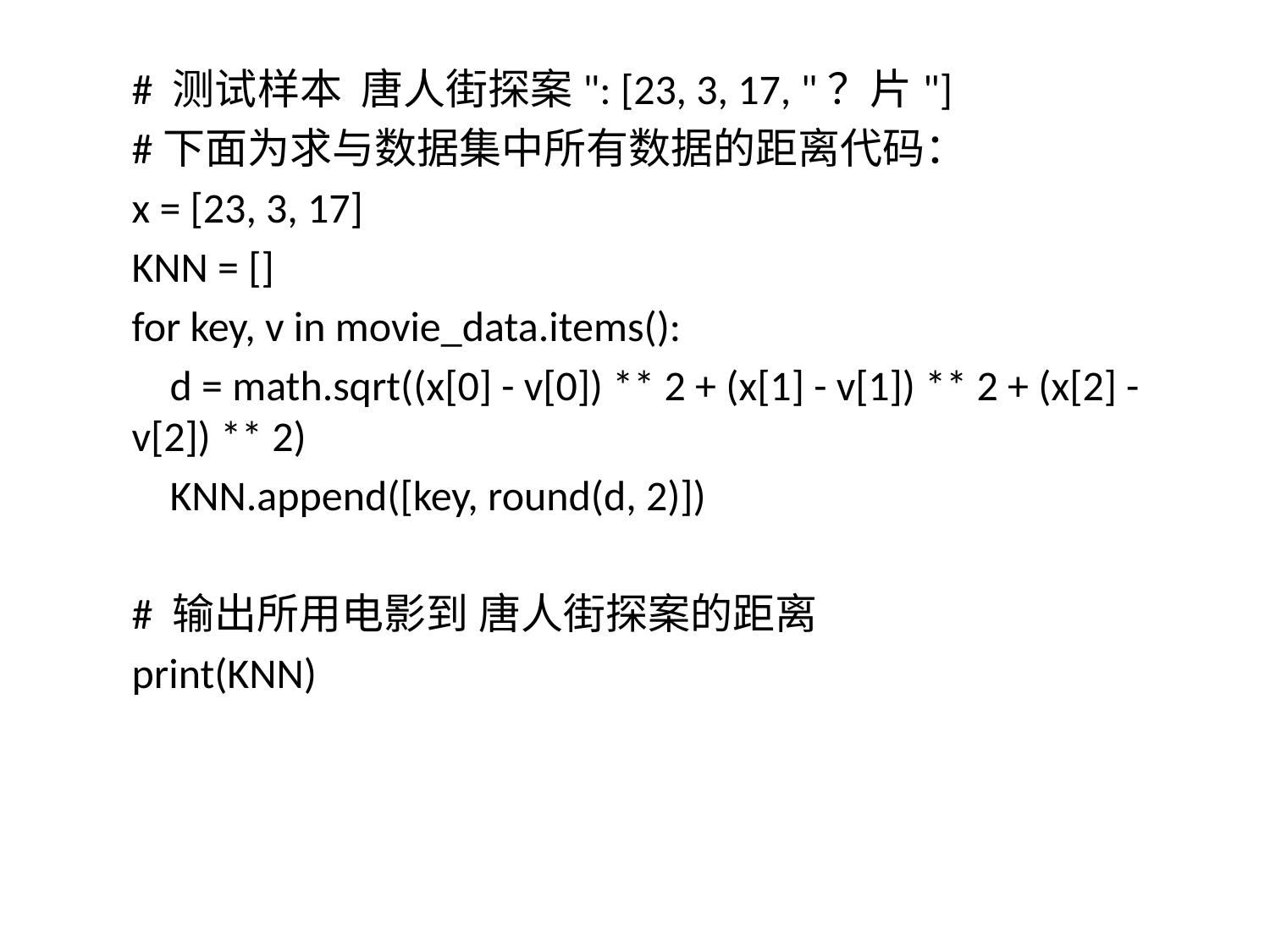

# 测试样本  唐人街探案": [23, 3, 17, "？片"]
#下面为求与数据集中所有数据的距离代码：
x = [23, 3, 17]
KNN = []
for key, v in movie_data.items():
    d = math.sqrt((x[0] - v[0]) ** 2 + (x[1] - v[1]) ** 2 + (x[2] - v[2]) ** 2)
    KNN.append([key, round(d, 2)])

# 输出所用电影到 唐人街探案的距离
print(KNN)